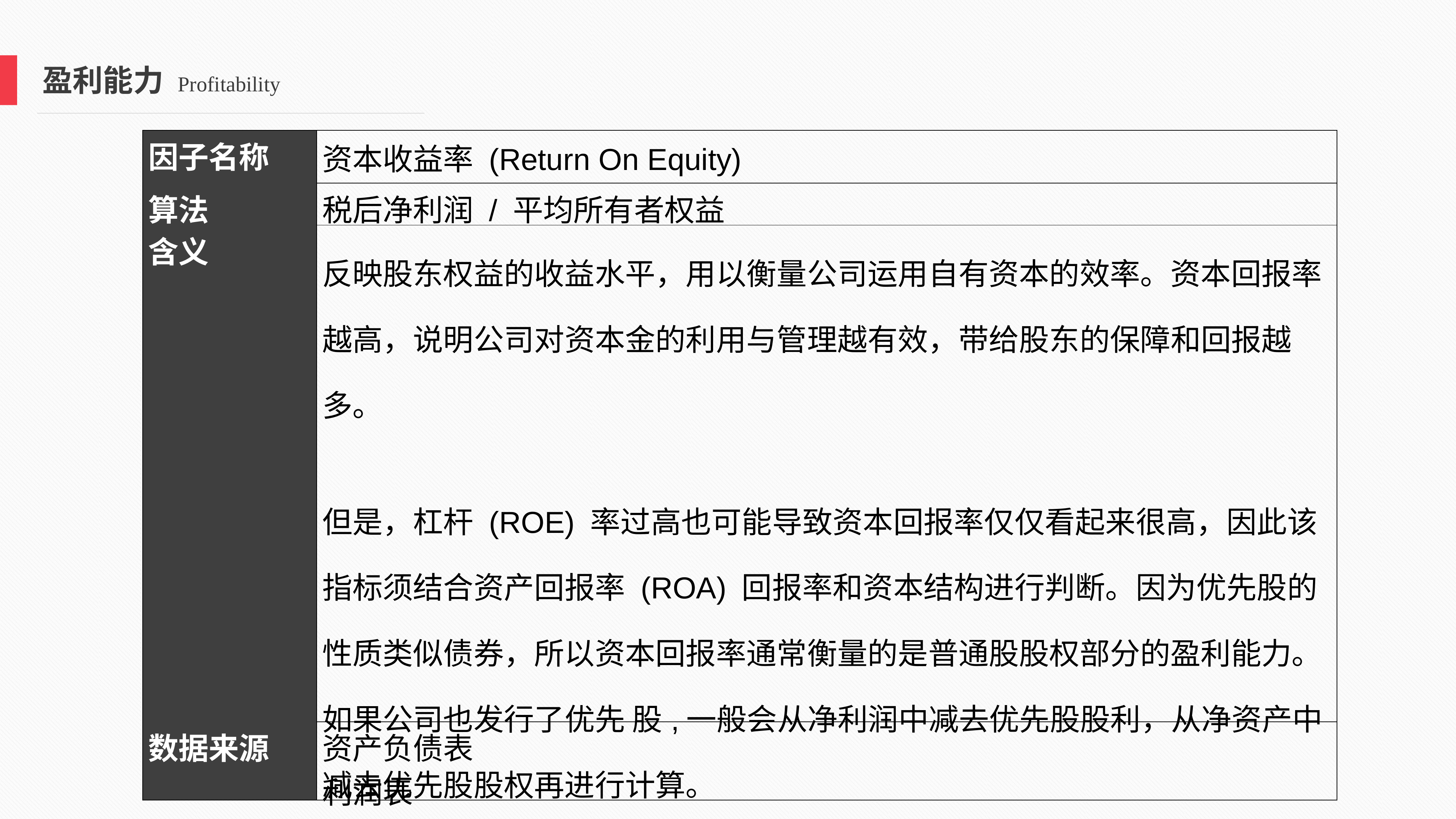

盈利能力 Profitability
| 因子名称 | 资本收益率 (Return On Equity) |
| --- | --- |
| 算法 | 税后净利润 / 平均所有者权益 |
| 含义 | 反映股东权益的收益水平，用以衡量公司运用自有资本的效率。资本回报率越高，说明公司对资本金的利用与管理越有效，带给股东的保障和回报越多。 但是，杠杆 (ROE) 率过高也可能导致资本回报率仅仅看起来很高，因此该指标须结合资产回报率 (ROA) 回报率和资本结构进行判断。因为优先股的性质类似债券，所以资本回报率通常衡量的是普通股股权部分的盈利能力。如果公司也发行了优先 股,一般会从净利润中减去优先股股利，从净资产中减去优先股股权再进行计算。 |
| 数据来源 | 资产负债表 利润表 |